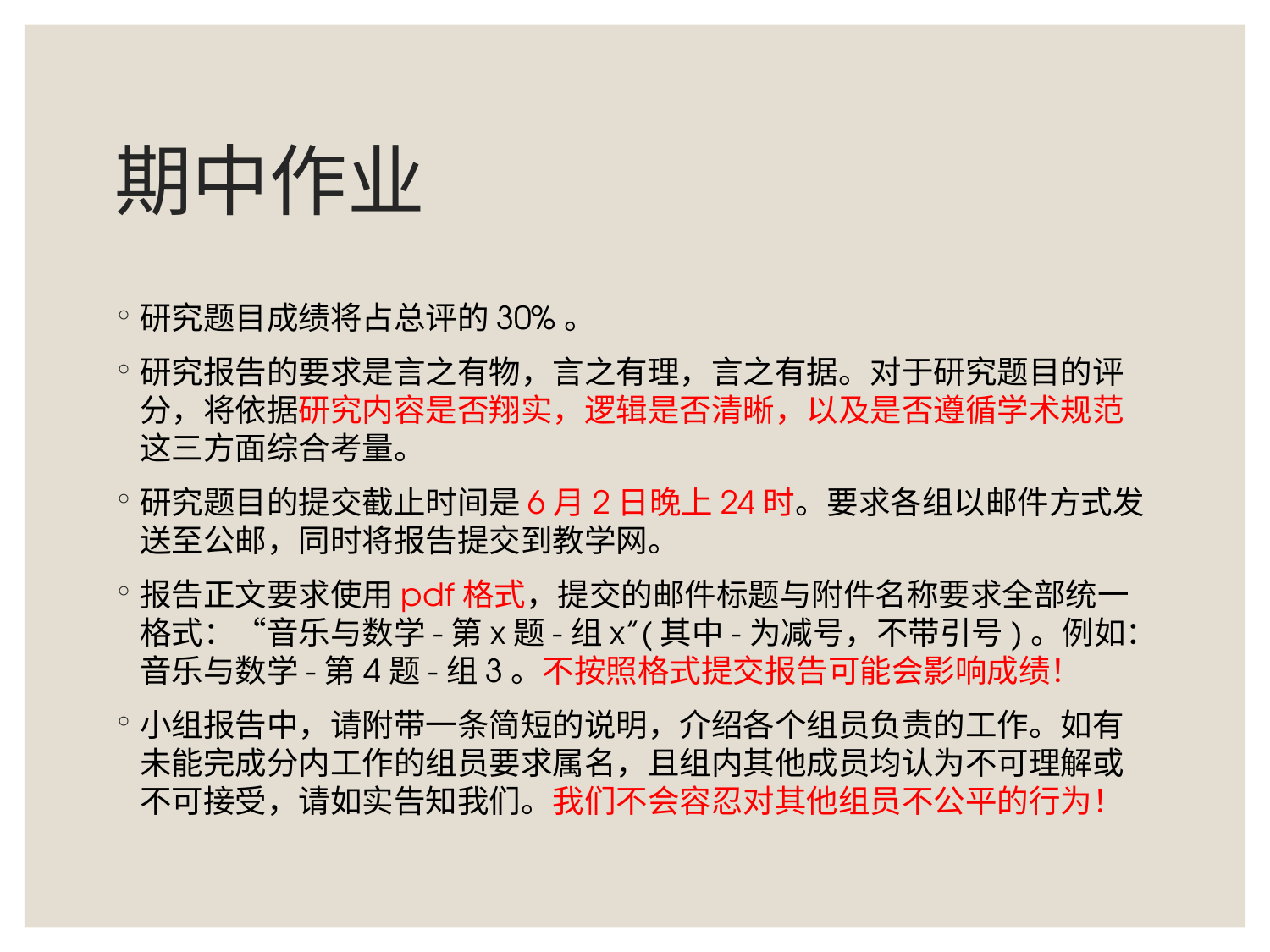

# 期中作业
研究题目成绩将占总评的30%。
研究报告的要求是言之有物，言之有理，言之有据。对于研究题目的评分，将依据研究内容是否翔实，逻辑是否清晰，以及是否遵循学术规范这三方面综合考量。​
研究题目的提交截止时间是6月2日晚上24时。要求各组以邮件方式发送至公邮，同时将报告提交到教学网。
报告正文要求使用pdf格式，提交的邮件标题与附件名称要求全部统一格式：“音乐与数学-第x题-组x”(其中-为减号，不带引号)。例如：音乐与数学-第4题-组3。不按照格式提交报告可能会影响成绩！
小组报告中，请附带一条简短的说明，介绍各个组员负责的工作。如有未能完成分内工作的组员要求属名，且组内其他成员均认为不可理解或不可接受，请如实告知我们。我们不会容忍对其他组员不公平的行为！